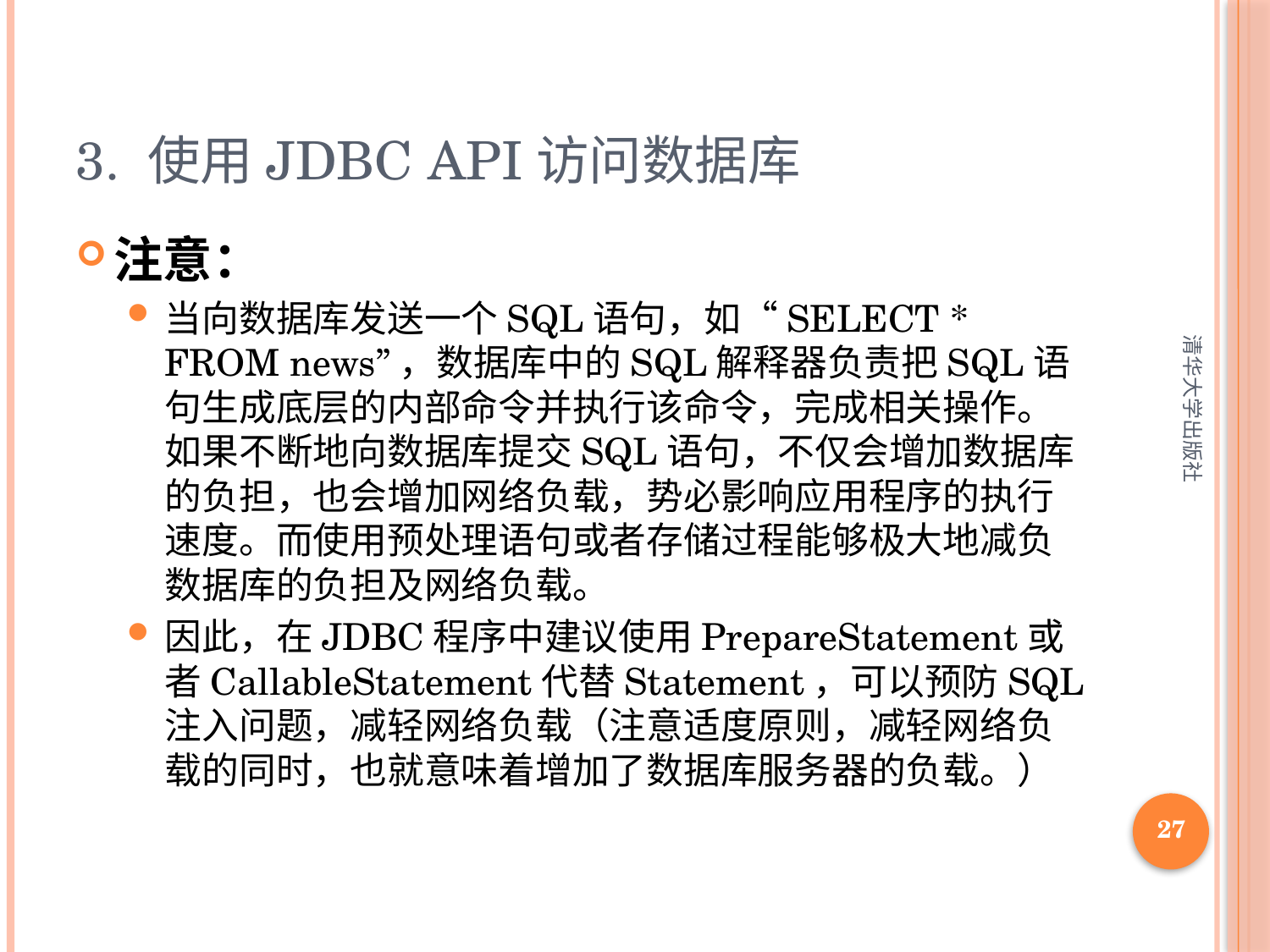

# 3. 使用JDBC API访问数据库
注意：
当向数据库发送一个SQL语句，如“SELECT * FROM news”，数据库中的SQL解释器负责把SQL语句生成底层的内部命令并执行该命令，完成相关操作。如果不断地向数据库提交SQL语句，不仅会增加数据库的负担，也会增加网络负载，势必影响应用程序的执行速度。而使用预处理语句或者存储过程能够极大地减负数据库的负担及网络负载。
因此，在JDBC程序中建议使用PrepareStatement或者CallableStatement代替Statement，可以预防SQL注入问题，减轻网络负载（注意适度原则，减轻网络负载的同时，也就意味着增加了数据库服务器的负载。）
清华大学出版社
27